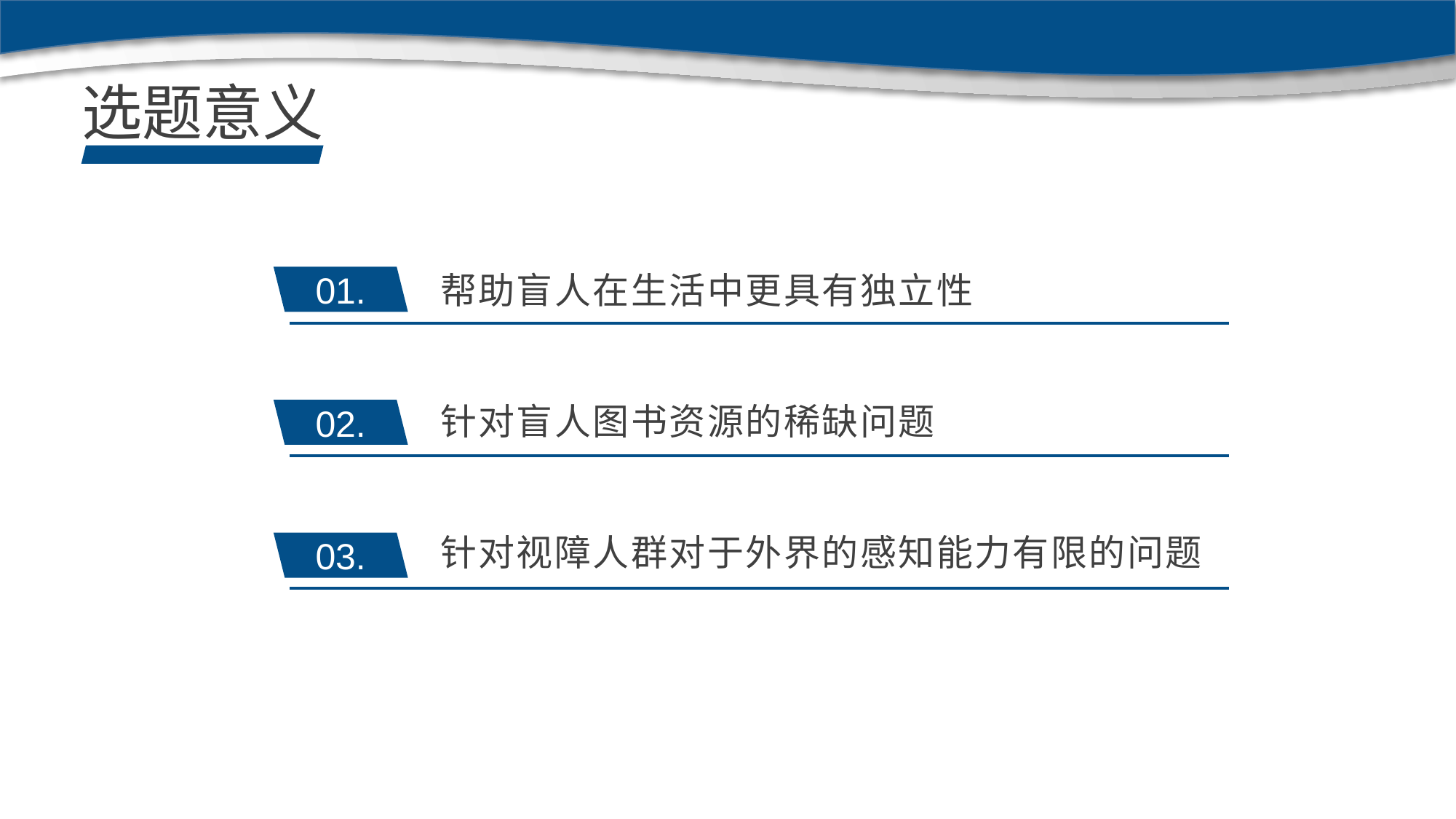

选题意义

帮助盲人在生活中更具有独立性
01.
针对盲人图书资源的稀缺问题
02.
针对视障人群对于外界的感知能力有限的问题
03.